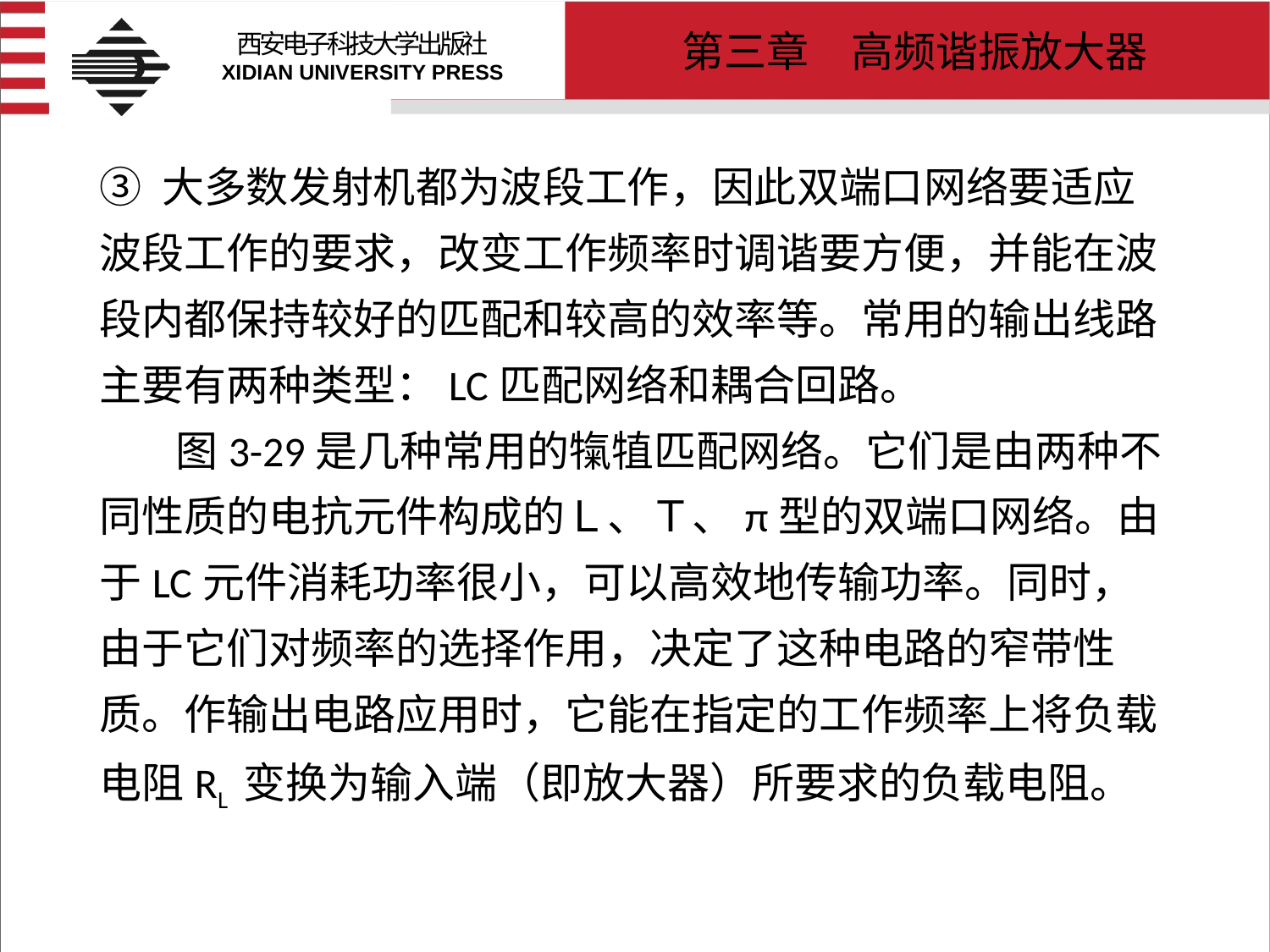

# ③ 大多数发射机都为波段工作，因此双端口网络要适应波段工作的要求，改变工作频率时调谐要方便，并能在波段内都保持较好的匹配和较高的效率等。常用的输出线路主要有两种类型：LC匹配网络和耦合回路。 图3-29是几种常用的犔犆匹配网络。它们是由两种不同性质的电抗元件构成的Ｌ、Ｔ、π型的双端口网络。由于LC元件消耗功率很小，可以高效地传输功率。同时，由于它们对频率的选择作用，决定了这种电路的窄带性质。作输出电路应用时，它能在指定的工作频率上将负载电阻RL 变换为输入端（即放大器）所要求的负载电阻。